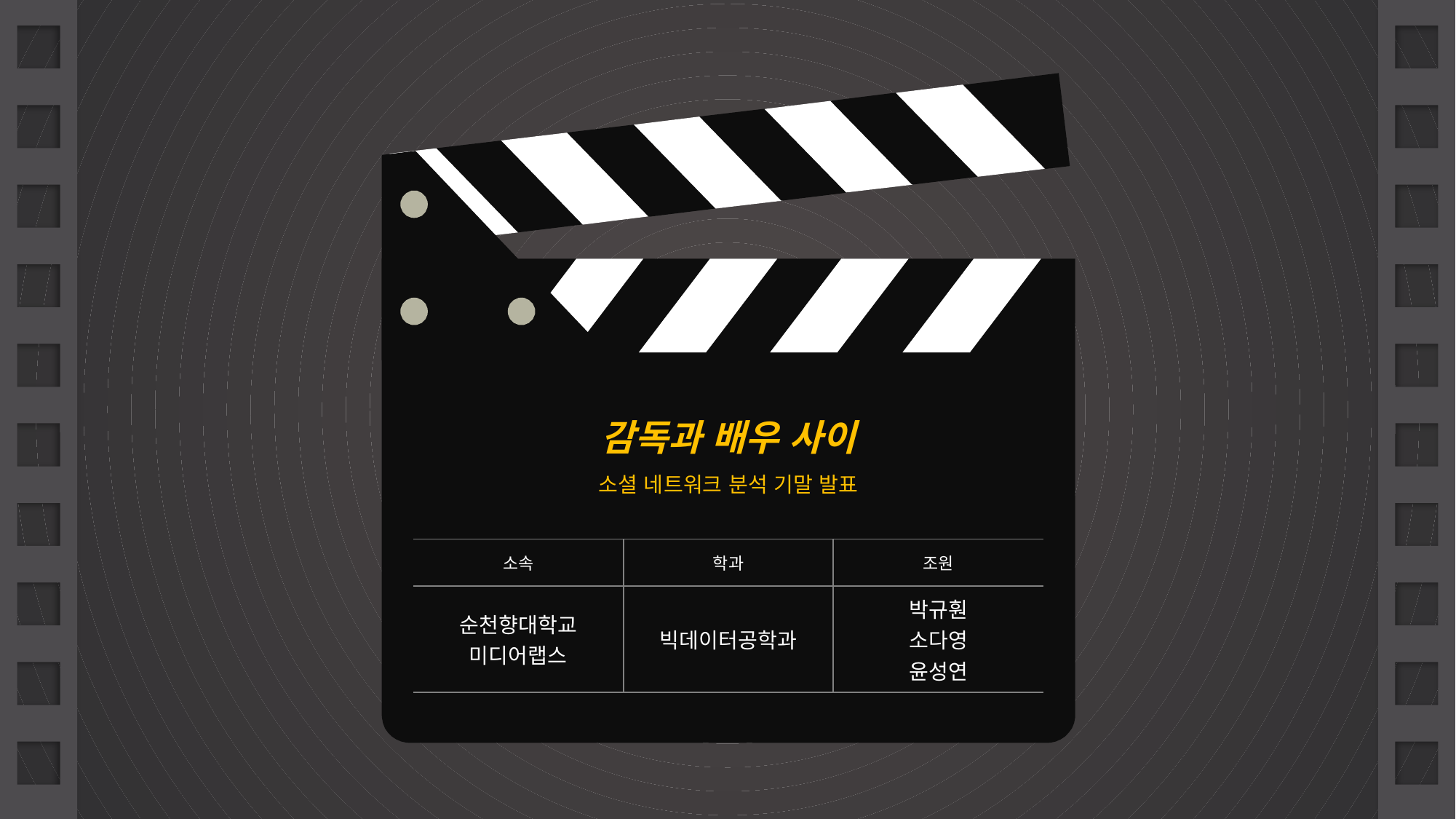

감독과 배우 사이
소셜 네트워크 분석 기말 발표
| 소속 | 학과 | 조원 |
| --- | --- | --- |
| 순천향대학교 미디어랩스 | 빅데이터공학과 | 박규훤 소다영 윤성연 |